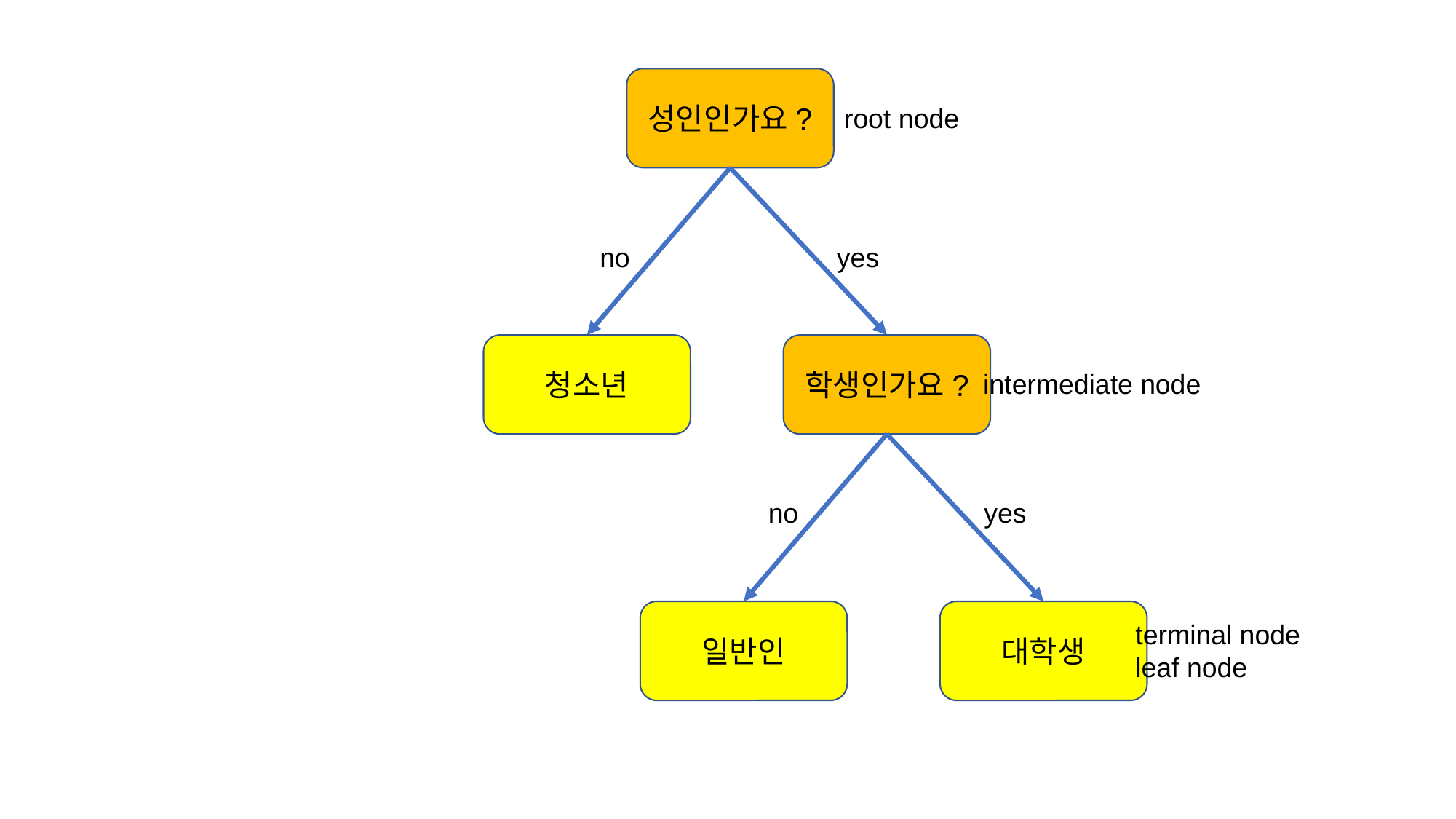

성인인가요?
root node
no
yes
학생인가요?
청소년
intermediate node
no
yes
대학생
일반인
terminal node
leaf node